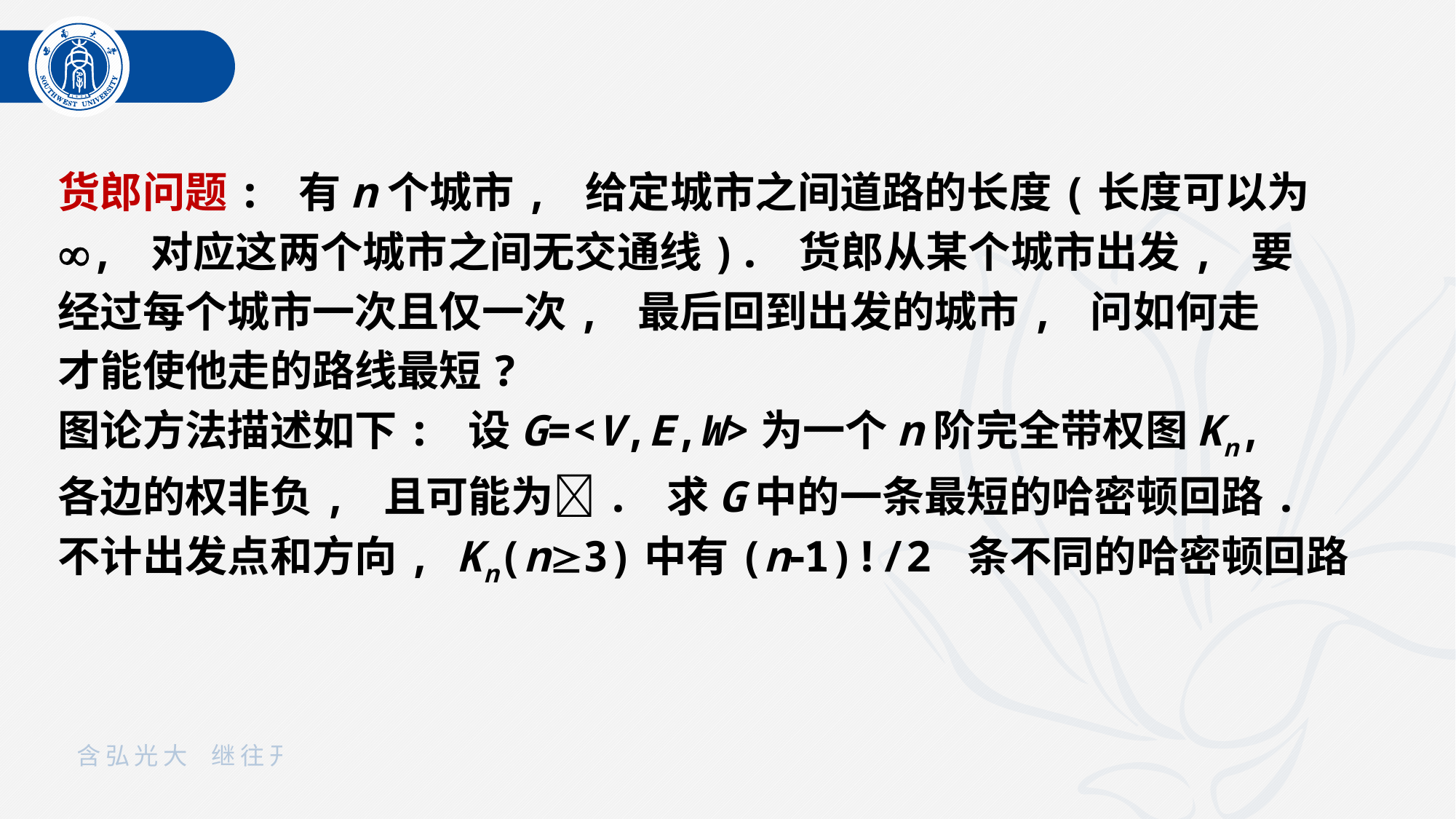

货郎问题: 有n个城市, 给定城市之间道路的长度(长度可以为
∞, 对应这两个城市之间无交通线). 货郎从某个城市出发, 要
经过每个城市一次且仅一次, 最后回到出发的城市, 问如何走
才能使他走的路线最短?
图论方法描述如下: 设G=<V,E,W>为一个n阶完全带权图Kn,
各边的权非负, 且可能为∞. 求G中的一条最短的哈密顿回路.
不计出发点和方向, Kn(n≥3)中有(n−1)!/2 条不同的哈密顿回路